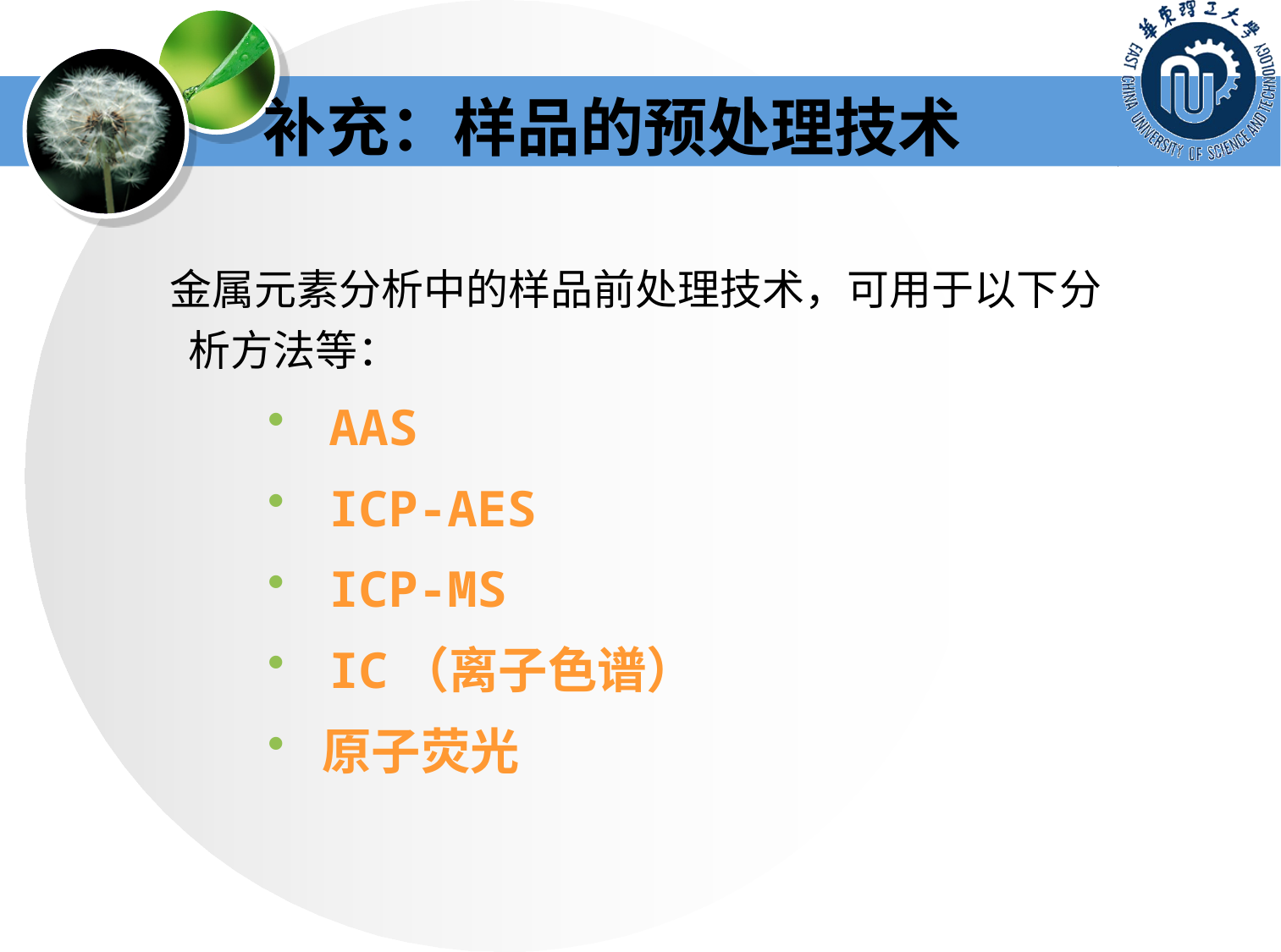

补充：样品的预处理技术
  金属元素分析中的样品前处理技术，可用于以下分析方法等：
 AAS
 ICP-AES
 ICP-MS
 IC（离子色谱）
 原子荧光